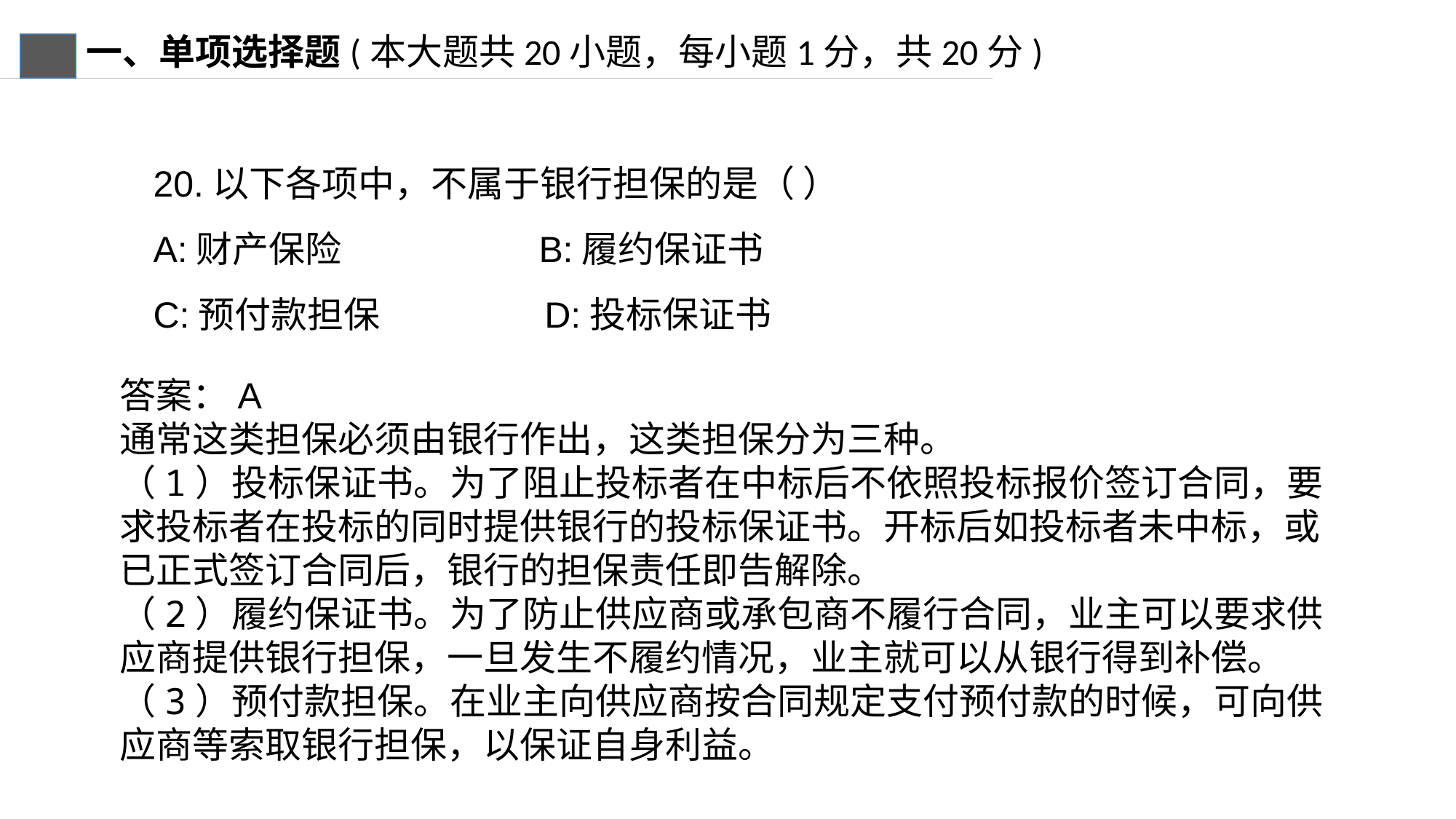

一、单项选择题(本大题共20小题，每小题1分，共20分)

20.以下各项中，不属于银行担保的是（ ）
A:财产保险                       B:履约保证书
C:预付款担保                   D:投标保证书
答案：A
通常这类担保必须由银行作出，这类担保分为三种。
（1）投标保证书。为了阻止投标者在中标后不依照投标报价签订合同，要求投标者在投标的同时提供银行的投标保证书。开标后如投标者未中标，或已正式签订合同后，银行的担保责任即告解除。
（2）履约保证书。为了防止供应商或承包商不履行合同，业主可以要求供应商提供银行担保，一旦发生不履约情况，业主就可以从银行得到补偿。
（3）预付款担保。在业主向供应商按合同规定支付预付款的时候，可向供应商等索取银行担保，以保证自身利益。